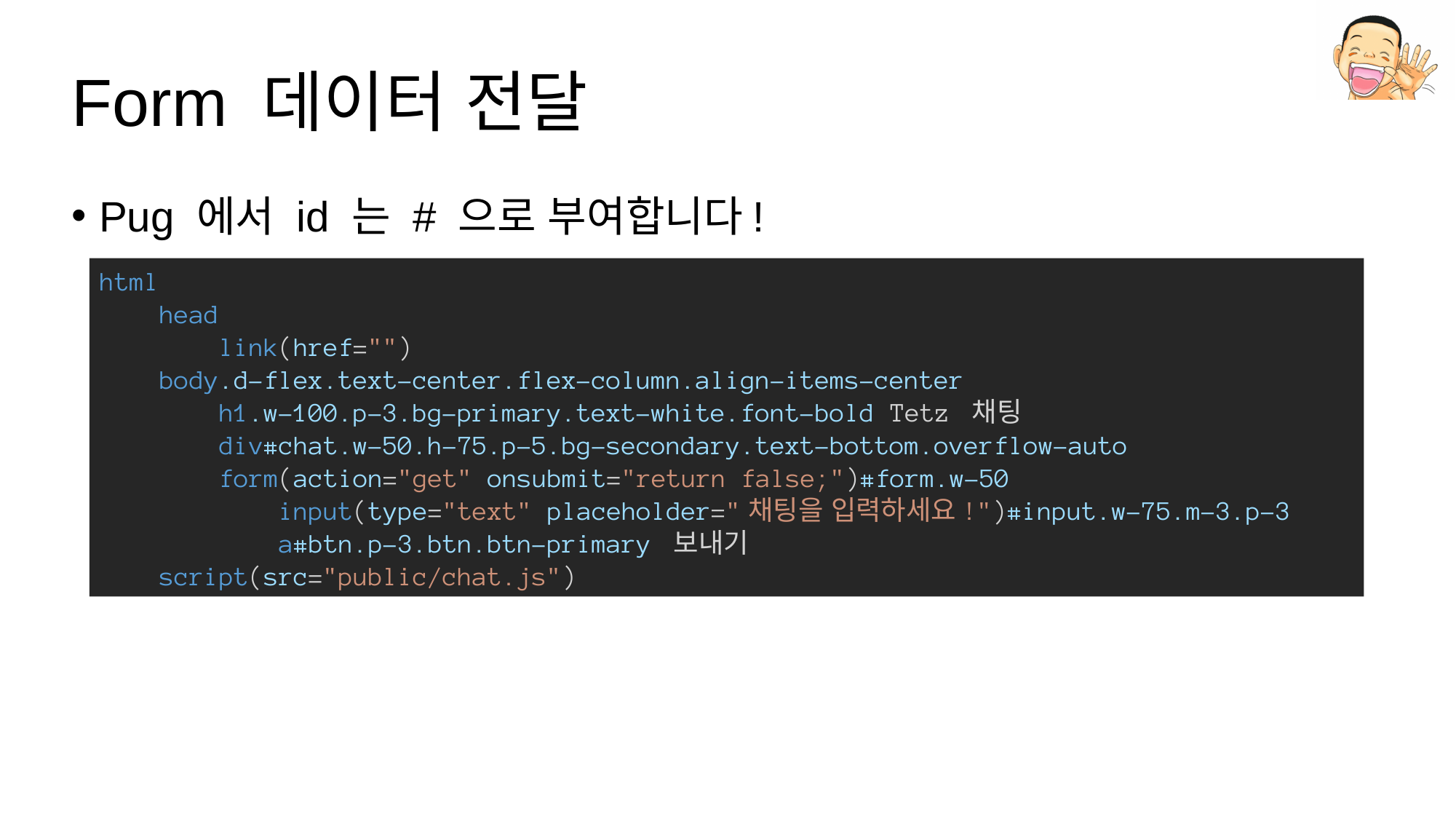

# Form 데이터 전달
Pug 에서 id 는 # 으로 부여합니다!

html
    head
        link(href="")
    body.d-flex.text-center.flex-column.align-items-center
        h1.w-100.p-3.bg-primary.text-white.font-bold Tetz 채팅
        div#chat.w-50.h-75.p-5.bg-secondary.text-bottom.overflow-auto
        form(action="get" onsubmit="return false;")#form.w-50
            input(type="text" placeholder="채팅을 입력하세요!")#input.w-75.m-3.p-3
            a#btn.p-3.btn.btn-primary 보내기
    script(src="public/chat.js")